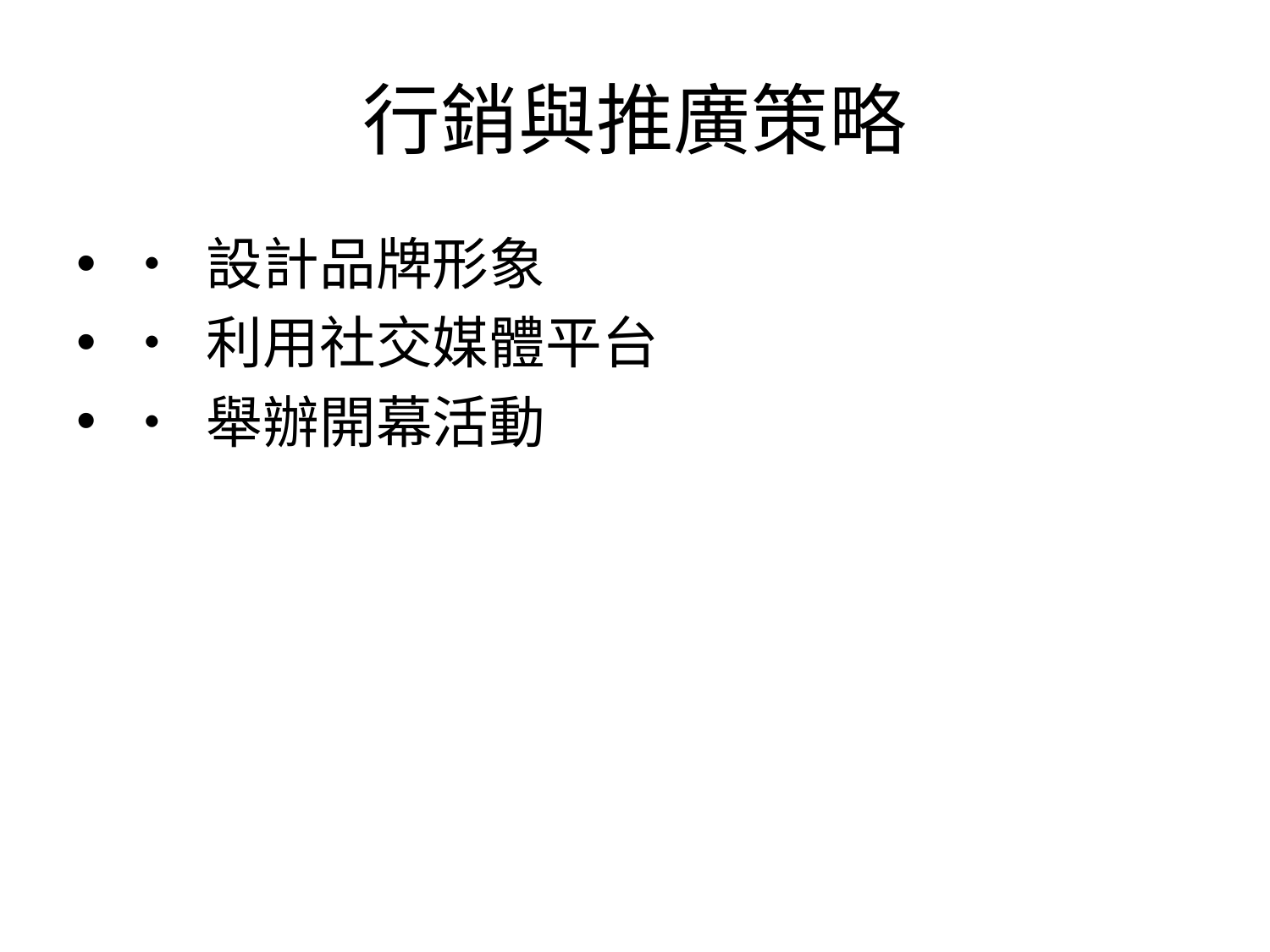

# 行銷與推廣策略
• 設計品牌形象
• 利用社交媒體平台
• 舉辦開幕活動